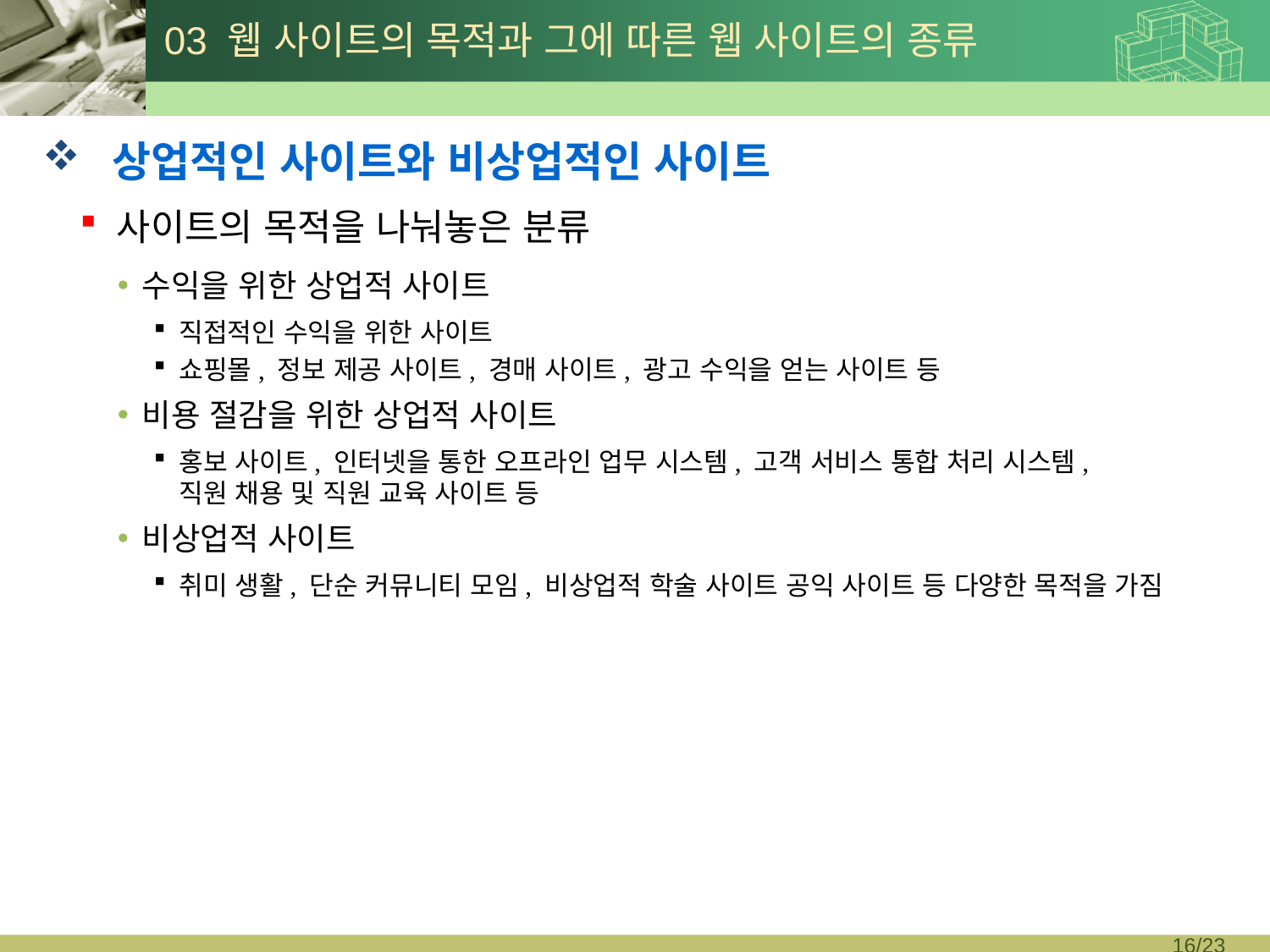

# 03 웹 사이트의 목적과 그에 따른 웹 사이트의 종류
 상업적인 사이트와 비상업적인 사이트
사이트의 목적을 나눠놓은 분류
수익을 위한 상업적 사이트
직접적인 수익을 위한 사이트
쇼핑몰, 정보 제공 사이트, 경매 사이트, 광고 수익을 얻는 사이트 등
비용 절감을 위한 상업적 사이트
홍보 사이트, 인터넷을 통한 오프라인 업무 시스템, 고객 서비스 통합 처리 시스템,
직원 채용 및 직원 교육 사이트 등
비상업적 사이트
취미 생활, 단순 커뮤니티 모임, 비상업적 학술 사이트 공익 사이트 등 다양한 목적을 가짐